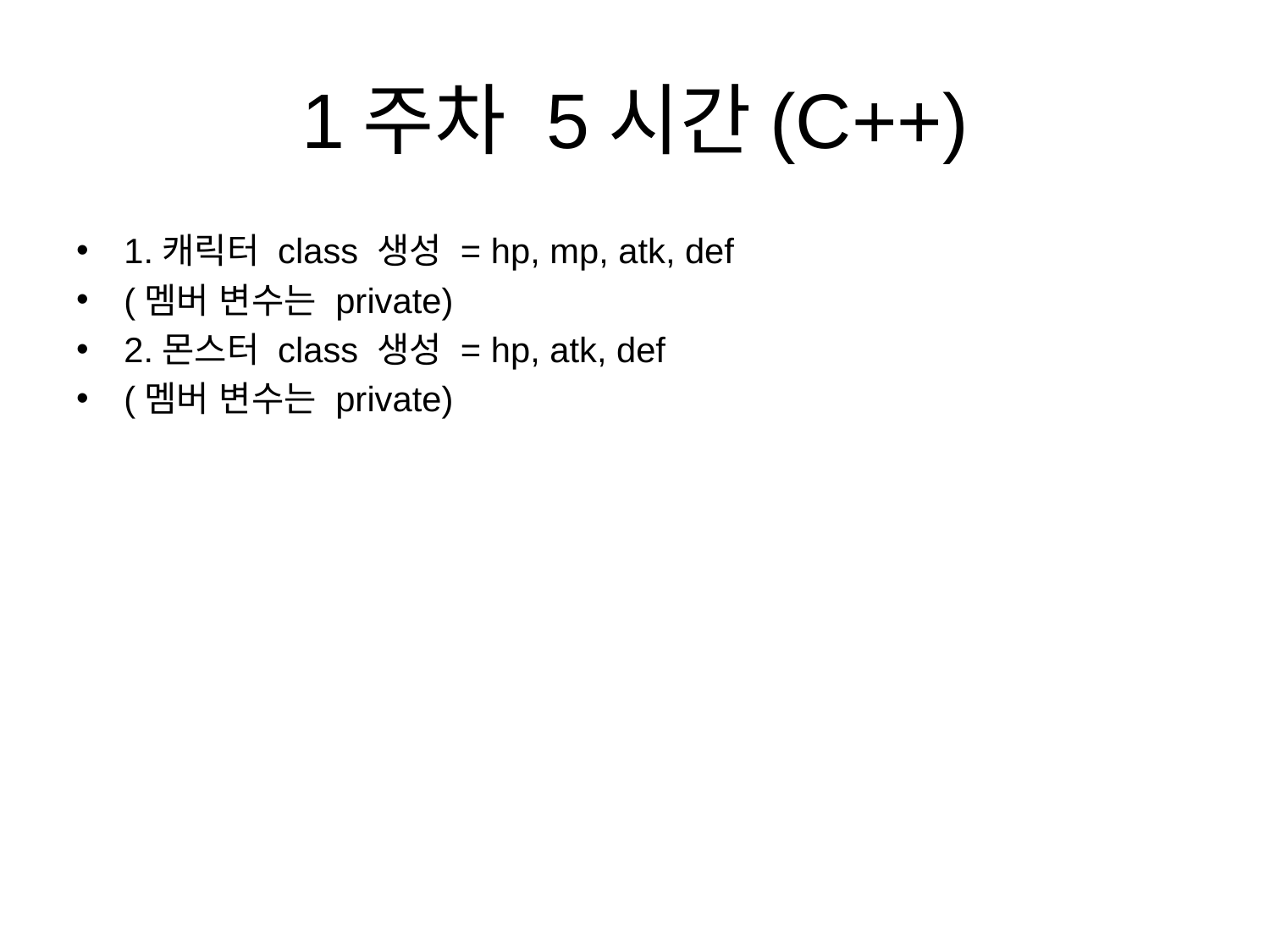

# 1주차 5시간(C++)
1.캐릭터 class 생성 = hp, mp, atk, def
(멤버 변수는 private)
2.몬스터 class 생성 = hp, atk, def
(멤버 변수는 private)